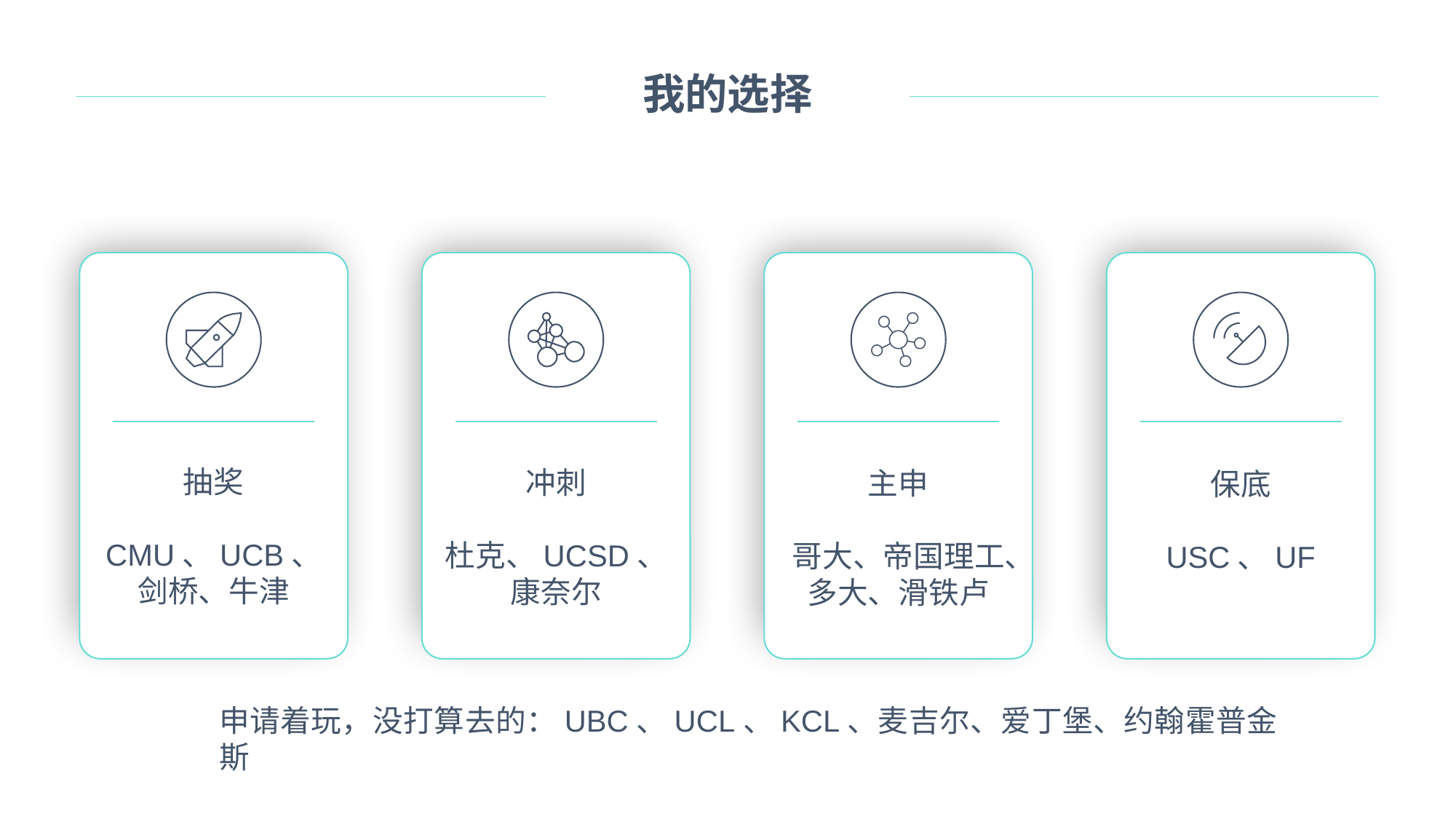

我的选择

抽奖

CMU、UCB、
剑桥、牛津
冲刺

杜克、UCSD、康奈尔
主申

哥大、帝国理工、多大、滑铁卢
保底

USC、UF
申请着玩，没打算去的：UBC、UCL、KCL、麦吉尔、爱丁堡、约翰霍普金斯